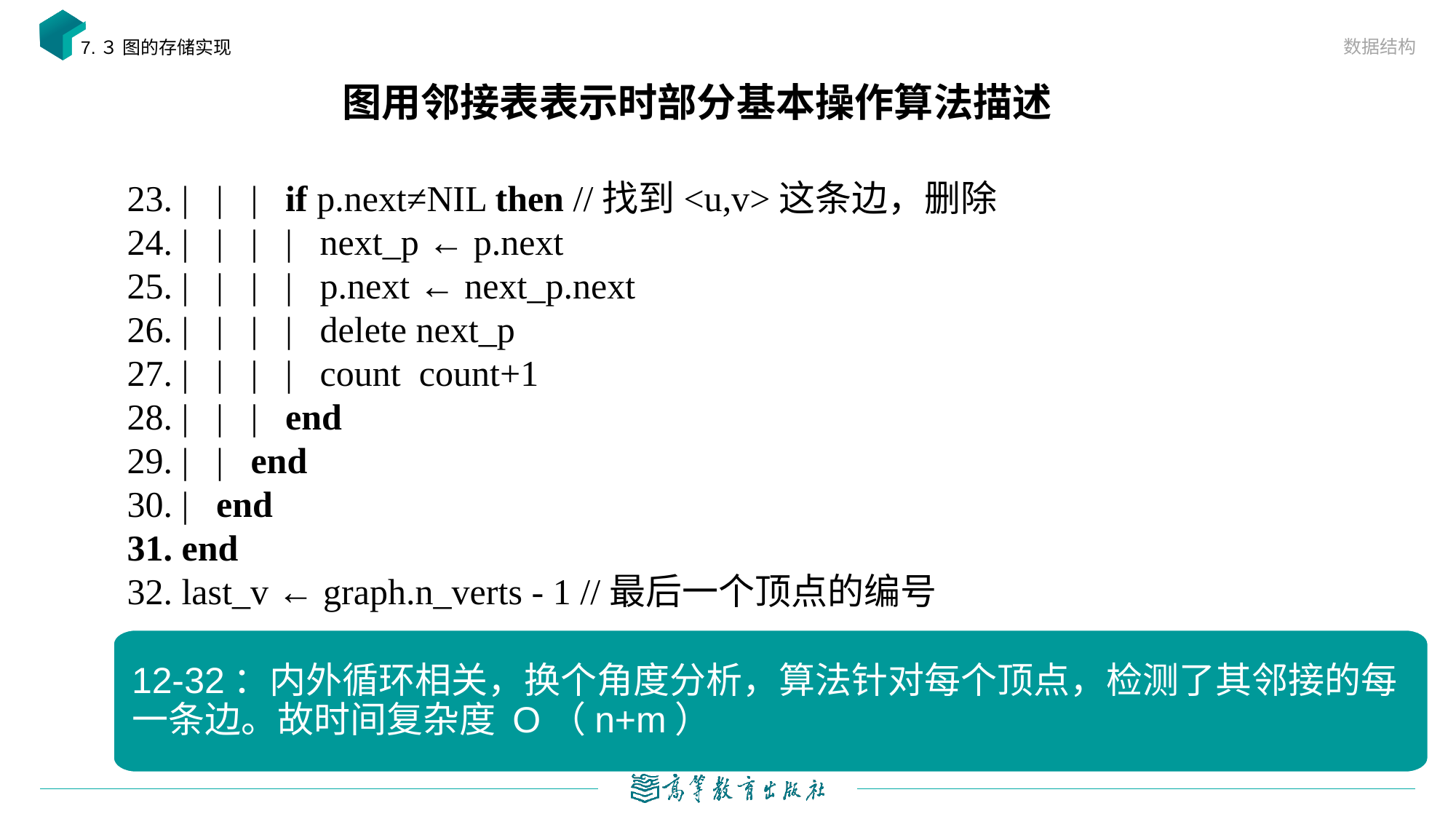

数据结构

7.３ 图的存储实现

# 图用邻接表表示时部分基本操作算法描述

|   |   |   if p.next≠NIL then //找到<u,v>这条边，删除
|   |   |   |   next_p ← p.next
|   |   |   |   p.next ← next_p.next
|   |   |   |   delete next_p
|   |   |   |   count  count+1
|   |   |   end
|   |   end
|   end
end
last_v ← graph.n_verts - 1 //最后一个顶点的编号

12-32：内外循环相关，换个角度分析，算法针对每个顶点，检测了其邻接的每一条边。故时间复杂度 O（n+m）